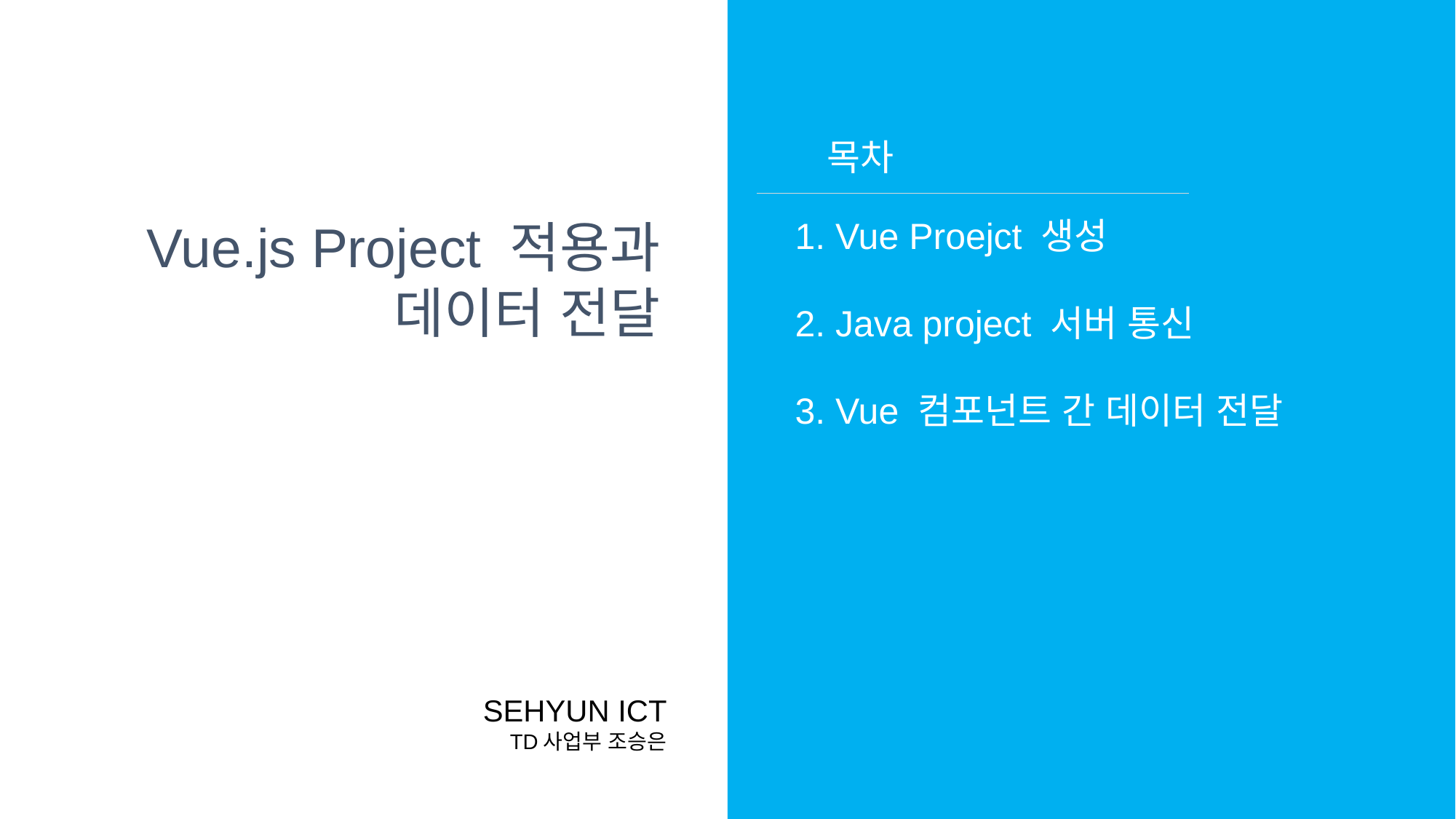

목차
Vue.js Project 적용과
데이터 전달
1. Vue Proejct 생성

2. Java project 서버 통신

3. Vue 컴포넌트 간 데이터 전달
SEHYUN ICT
TD사업부 조승은